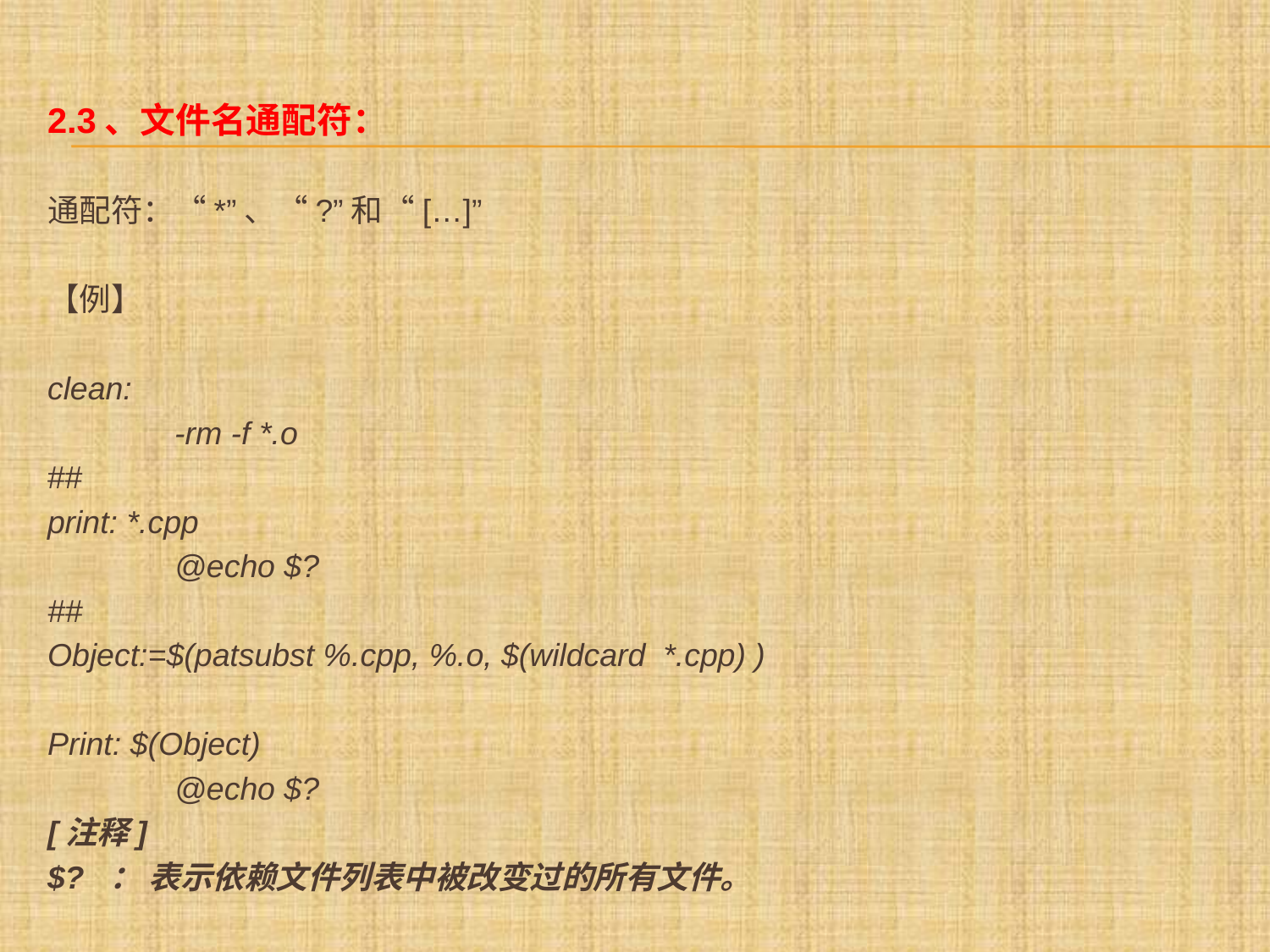

2.3、文件名通配符：

通配符：“*”、“?”和“[…]”

【例】

clean:
	-rm -f *.o
##
print: *.cpp
	@echo $?
##
Object:=$(patsubst %.cpp, %.o, $(wildcard  *.cpp) )

Print: $(Object)
	@echo $?
[注释]
$?  ： 表示依赖文件列表中被改变过的所有文件。